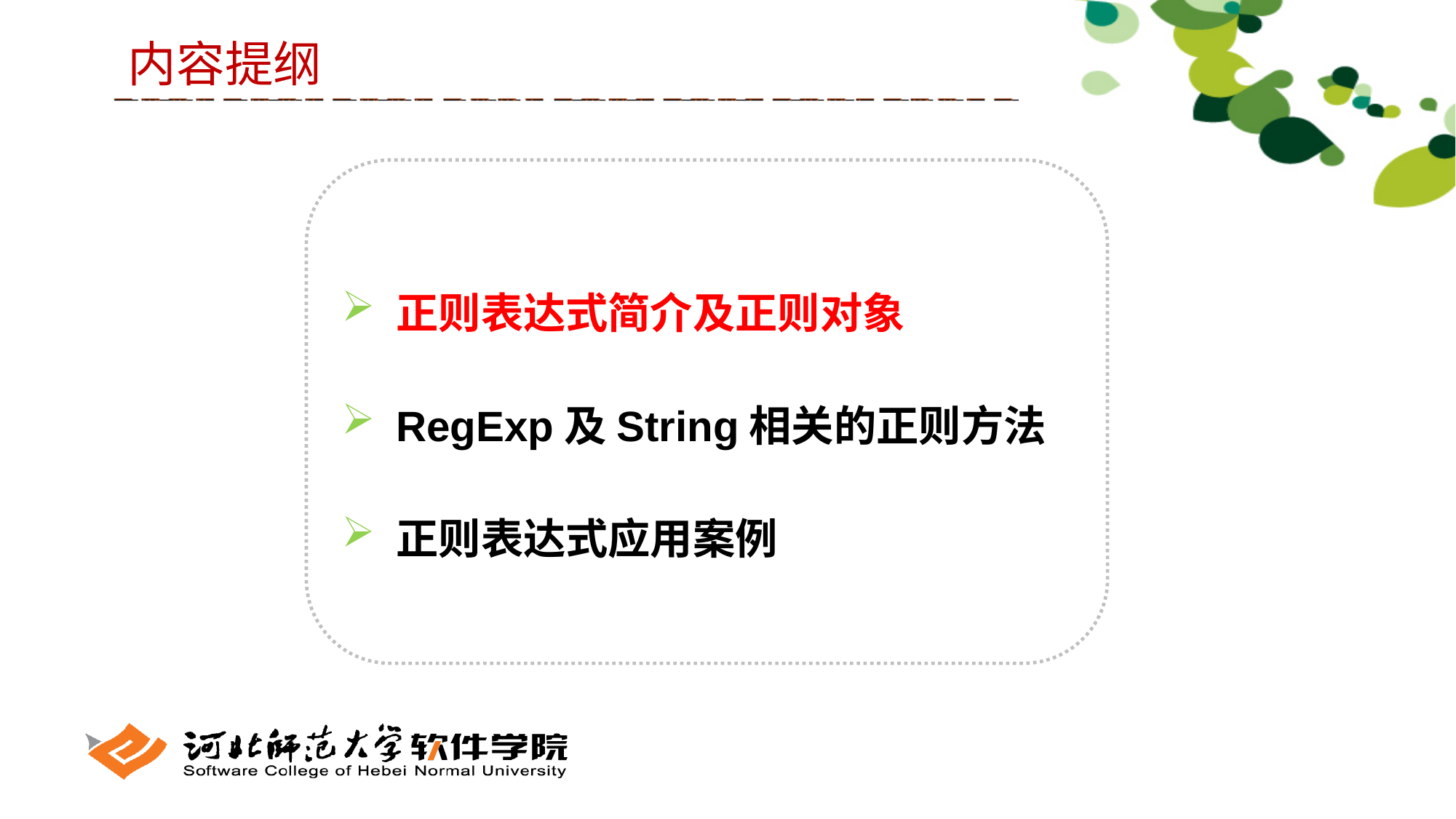

内容提纲
正则表达式简介及正则对象
RegExp及String相关的正则方法
正则表达式应用案例